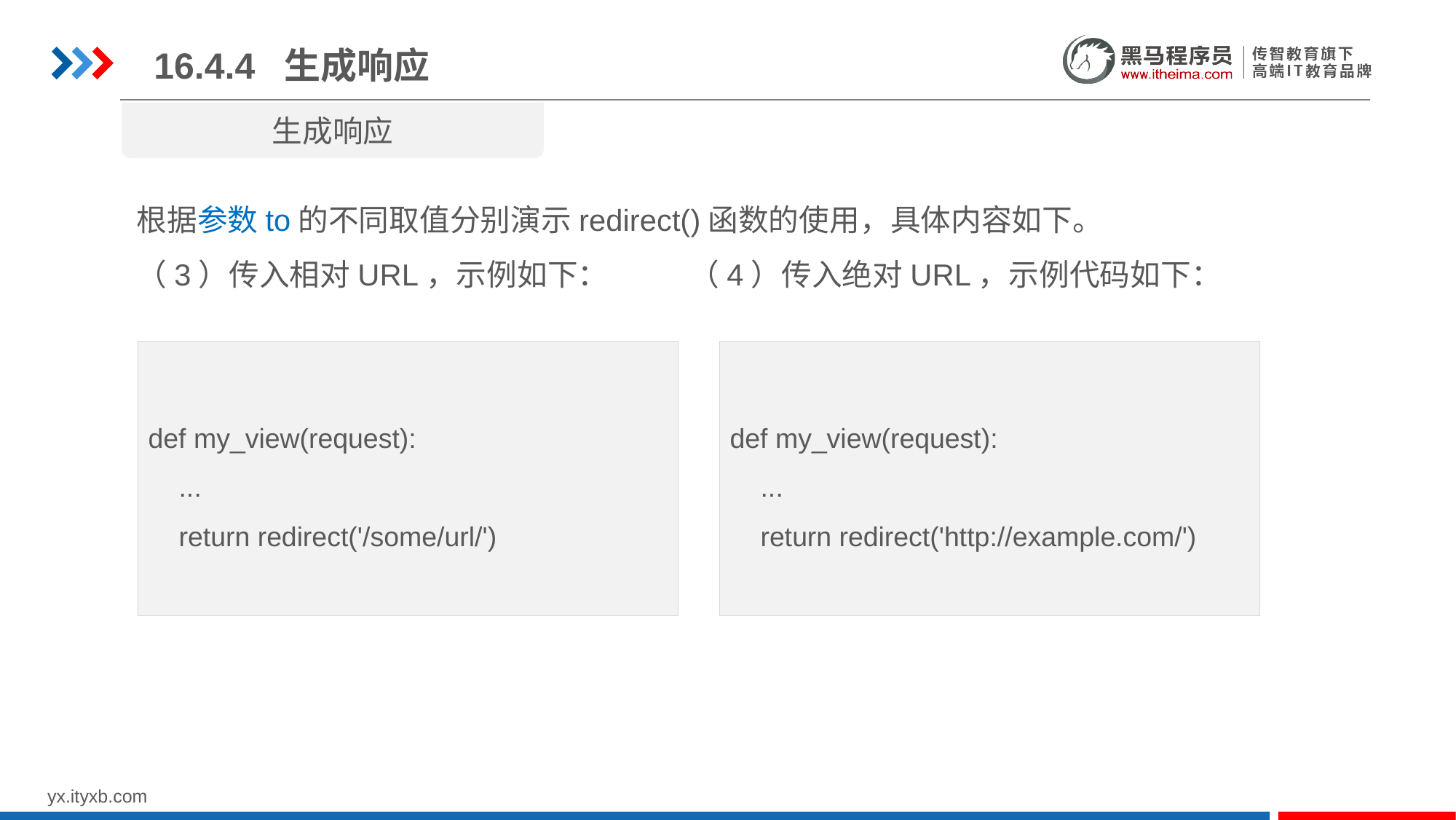

16.4.4  生成响应

生成响应
根据参数to的不同取值分别演示redirect()函数的使用，具体内容如下。
（3）传入相对URL，示例如下：            （4）传入绝对URL，示例代码如下：
def my_view(request):
    ...
    return redirect('/some/url/')
def my_view(request):
    ...
    return redirect('http://example.com/')